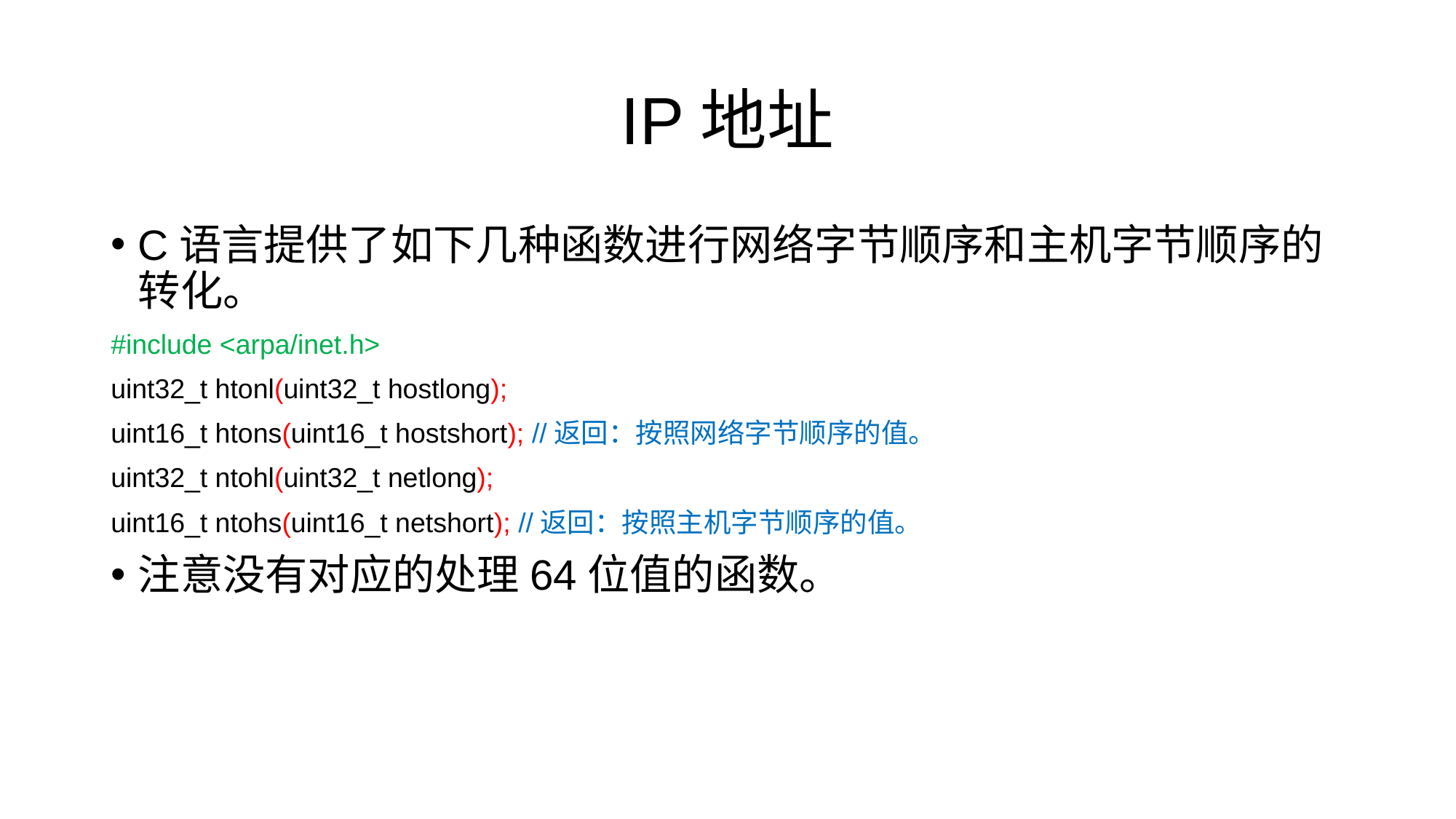

# IP地址
C语言提供了如下几种函数进行网络字节顺序和主机字节顺序的转化。
#include <arpa/inet.h>
uint32_t htonl(uint32_t hostlong);
uint16_t htons(uint16_t hostshort); //返回：按照网络字节顺序的值。
uint32_t ntohl(uint32_t netlong);
uint16_t ntohs(uint16_t netshort); //返回：按照主机字节顺序的值。
注意没有对应的处理64位值的函数。